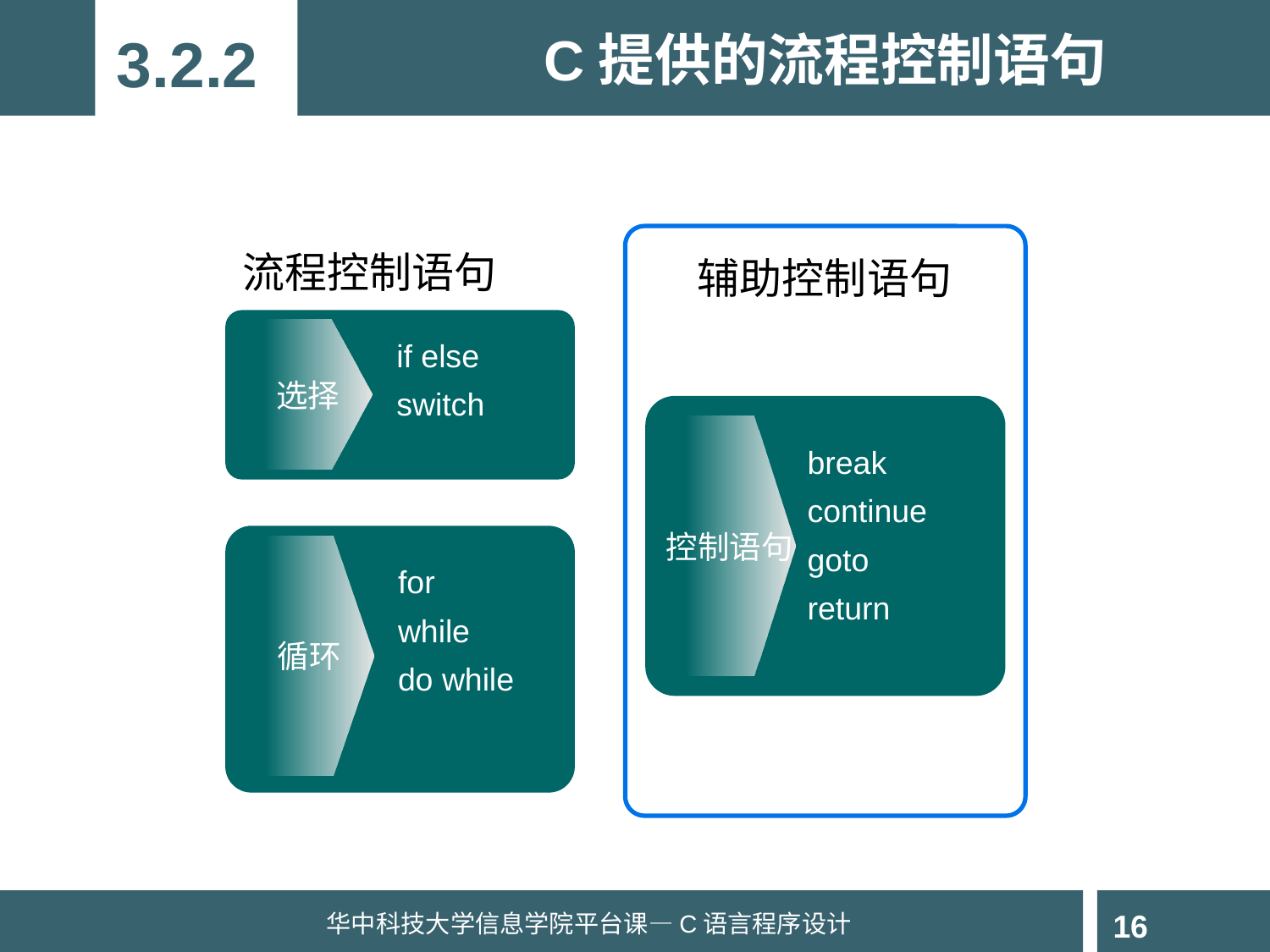

C提供的流程控制语句
3.2.2

流程控制语句
辅助控制语句

选择

if else
switch

控制语句
break
continue
goto
return

循环
for
while
do while